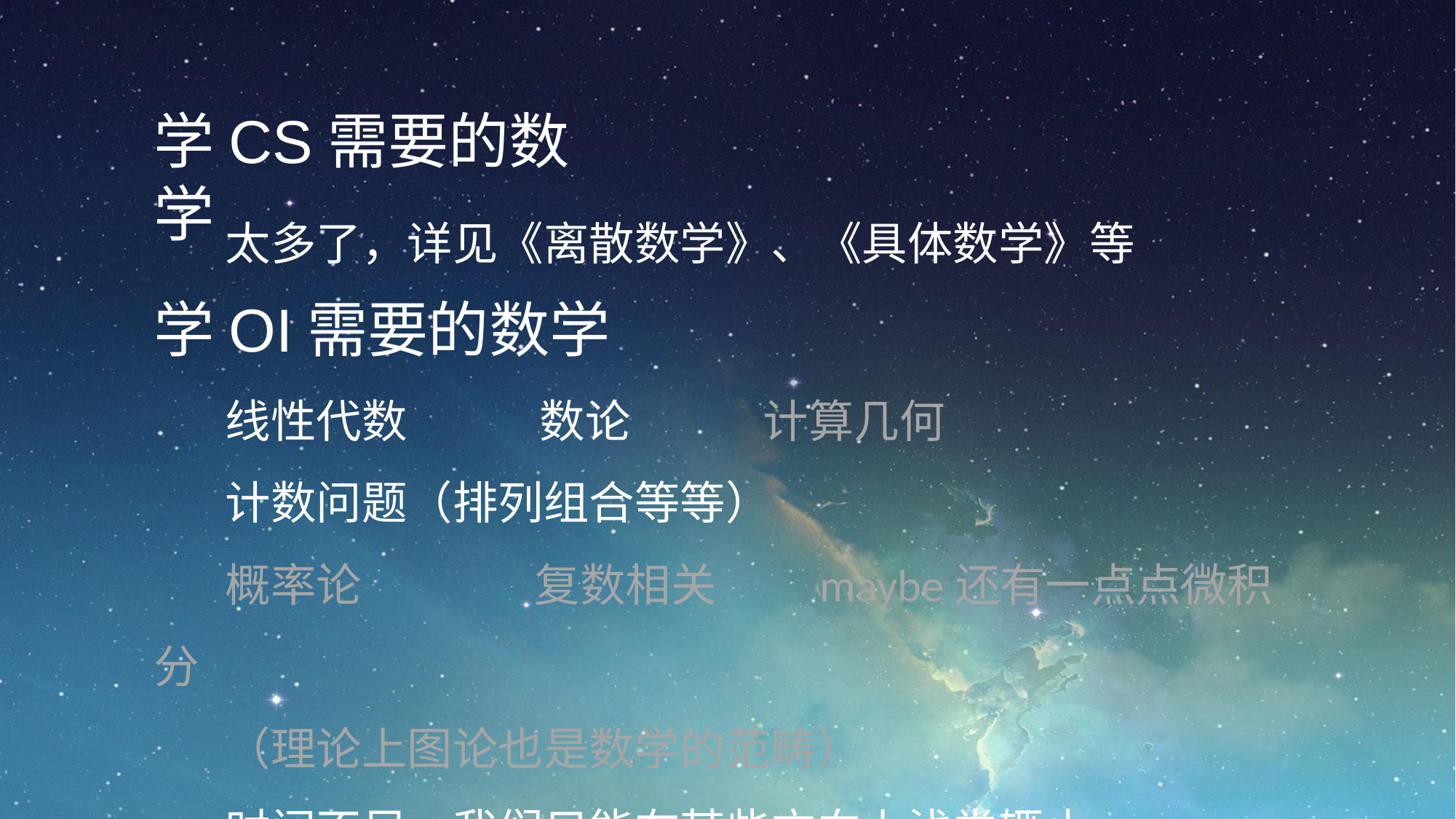

学CS需要的数学
太多了，详见《离散数学》、《具体数学》等
学OI需要的数学
线性代数             数论             计算几何
计数问题（排列组合等等）
概率论                 复数相关         maybe还有一点点微积分
（理论上图论也是数学的范畴）
时间不足，我们只能在某些方向上浅尝辄止